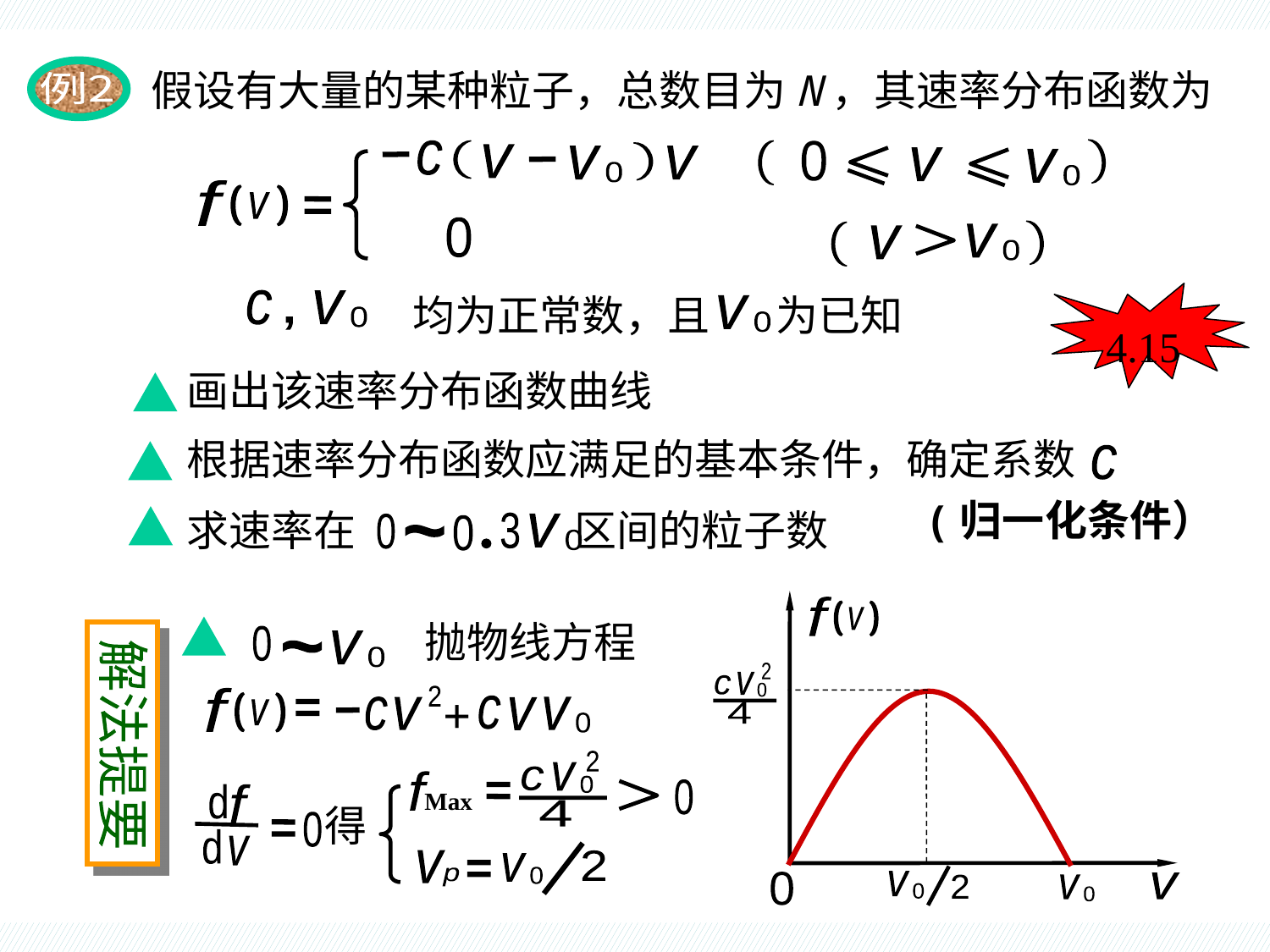

归一化例题
 假设有大量的某种粒子，总数目为N，其速率分布函数为

例2

c

v
v
0
v

0
v

v
0

f

v

0

v
0
v

均为正常数，且       为已知
c
v
0
,
v
0
4.15
画出该速率分布函数曲线

根据速率分布函数应满足的基本条件，确定系数

c
(归一化条件）
求速率在                       区间的粒子数

3
v
0
0
0
~

f

v
2
v
0
c

4

v
0
0
v
v
0
2
抛物线方程

解法提要
0
v
0
~
+
2
f

v
c
c
v
0
v
v

2
v
0
c

4
f
0
Max

d
f

得
0

d
v

v
p
2
v
0